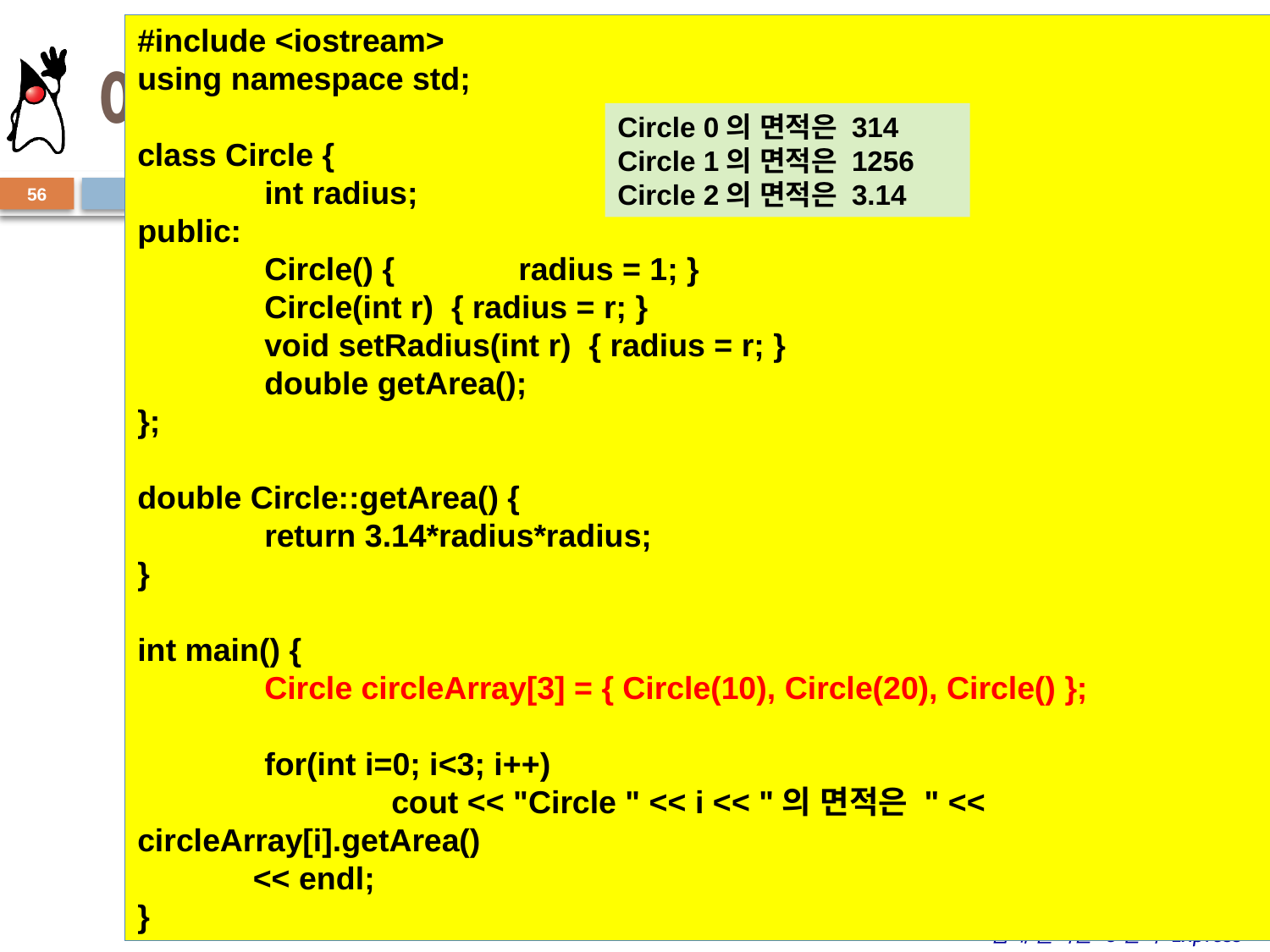

#include <iostream>
using namespace std;

class Circle {
	int radius;
public:
	Circle() {	radius = 1; }
	Circle(int r)  { radius = r; }
	void setRadius(int r)  { radius = r; }
	double getArea();
};

double Circle::getArea() {
	return 3.14*radius*radius;
}

int main() {
	Circle circleArray[3] = { Circle(10), Circle(20), Circle() };

	for(int i=0; i<3; i++)
		cout << "Circle " << i << "의 면적은 " << circleArray[i].getArea()
             << endl;
}
# 예제 4–3 객체 배열 초기화
Circle 0의 면적은 314
Circle 1의 면적은 1256
Circle 2의 면적은 3.14
56